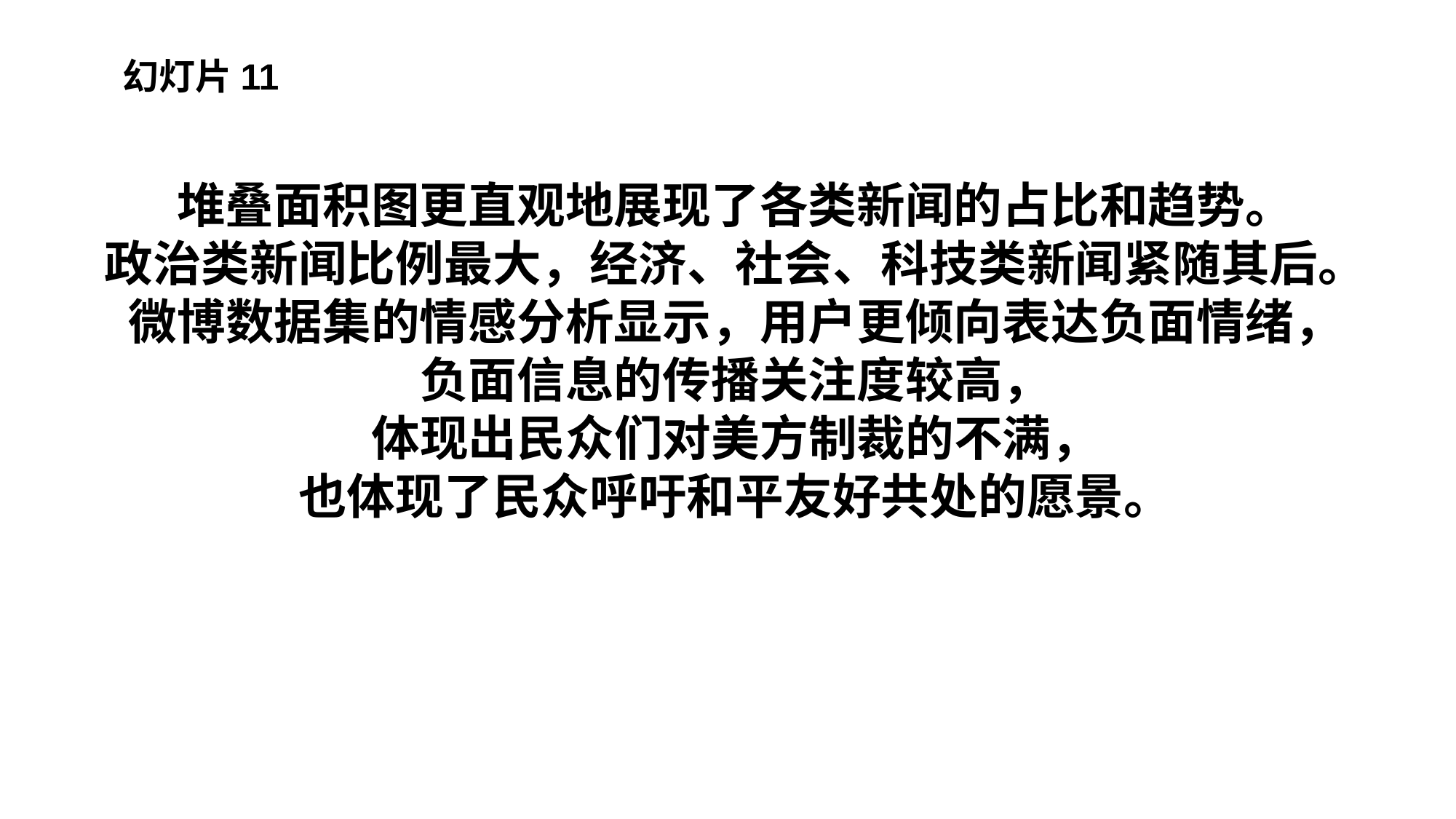

幻灯片11
堆叠面积图更直观地展现了各类新闻的占比和趋势。
政治类新闻比例最大，经济、社会、科技类新闻紧随其后。微博数据集的情感分析显示，用户更倾向表达负面情绪，
负面信息的传播关注度较高，
体现出民众们对美方制裁的不满，
也体现了民众呼吁和平友好共处的愿景。